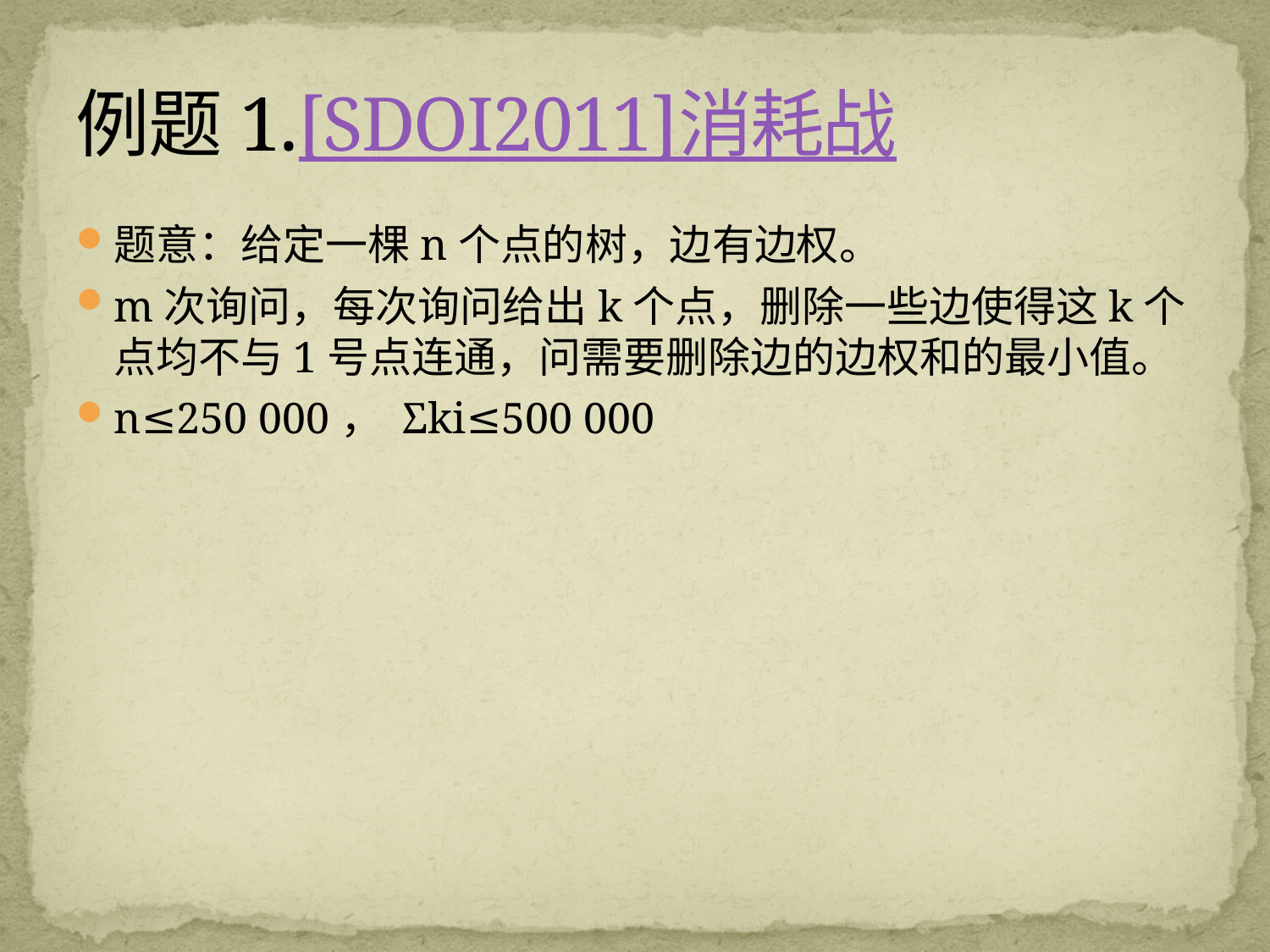

# 例题1.[SDOI2011]消耗战
题意：给定一棵n个点的树，边有边权。
m次询问，每次询问给出k个点，删除一些边使得这k个点均不与1号点连通，问需要删除边的边权和的最小值。
n≤250 000， Σki≤500 000